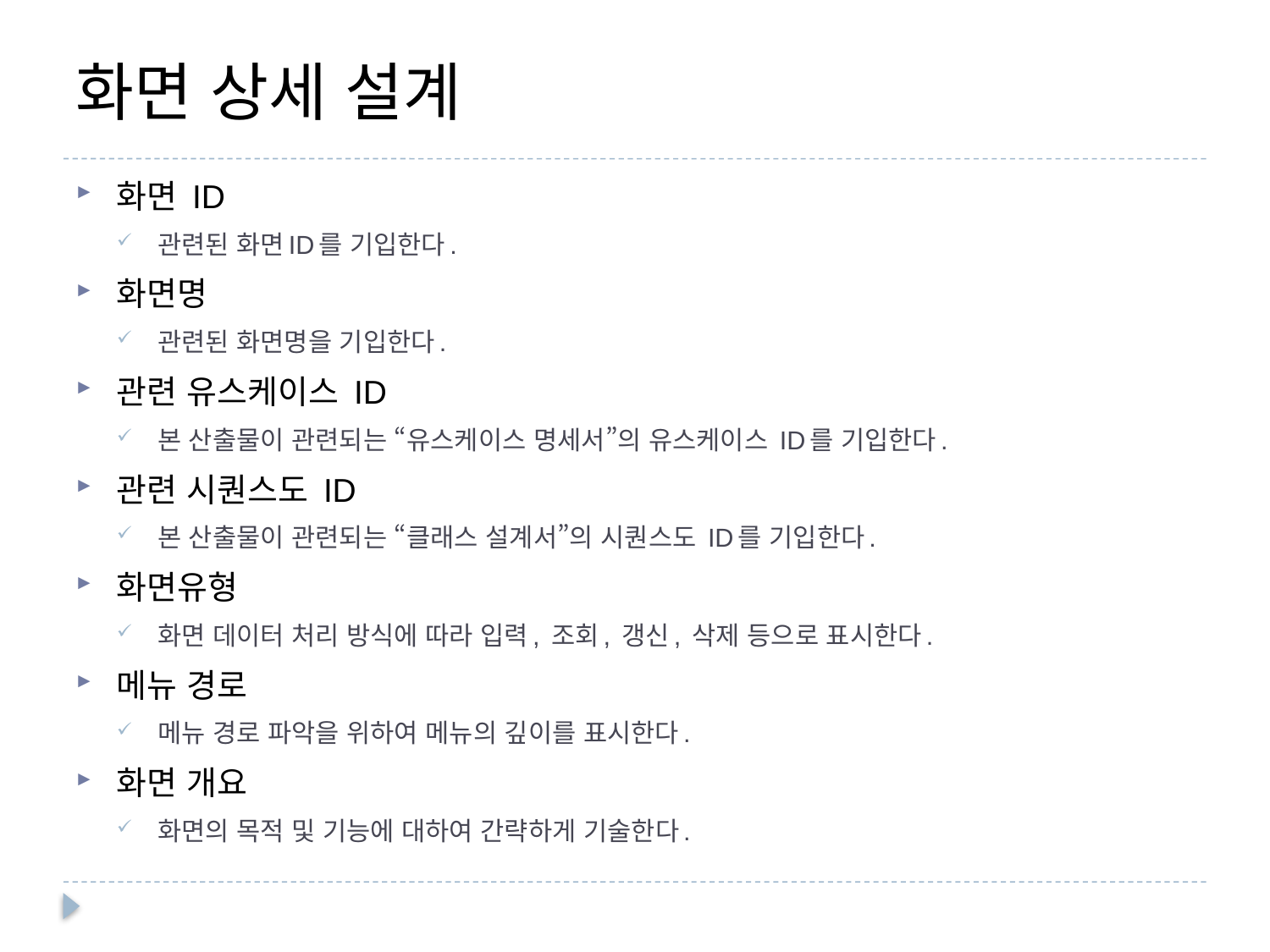

# 화면 상세 설계
화면 ID
관련된 화면ID를 기입한다.
화면명
관련된 화면명을 기입한다.
관련 유스케이스 ID
본 산출물이 관련되는 “유스케이스 명세서”의 유스케이스 ID를 기입한다.
관련 시퀀스도 ID
본 산출물이 관련되는 “클래스 설계서”의 시퀀스도 ID를 기입한다.
화면유형
화면 데이터 처리 방식에 따라 입력, 조회, 갱신, 삭제 등으로 표시한다.
메뉴 경로
메뉴 경로 파악을 위하여 메뉴의 깊이를 표시한다.
화면 개요
화면의 목적 및 기능에 대하여 간략하게 기술한다.